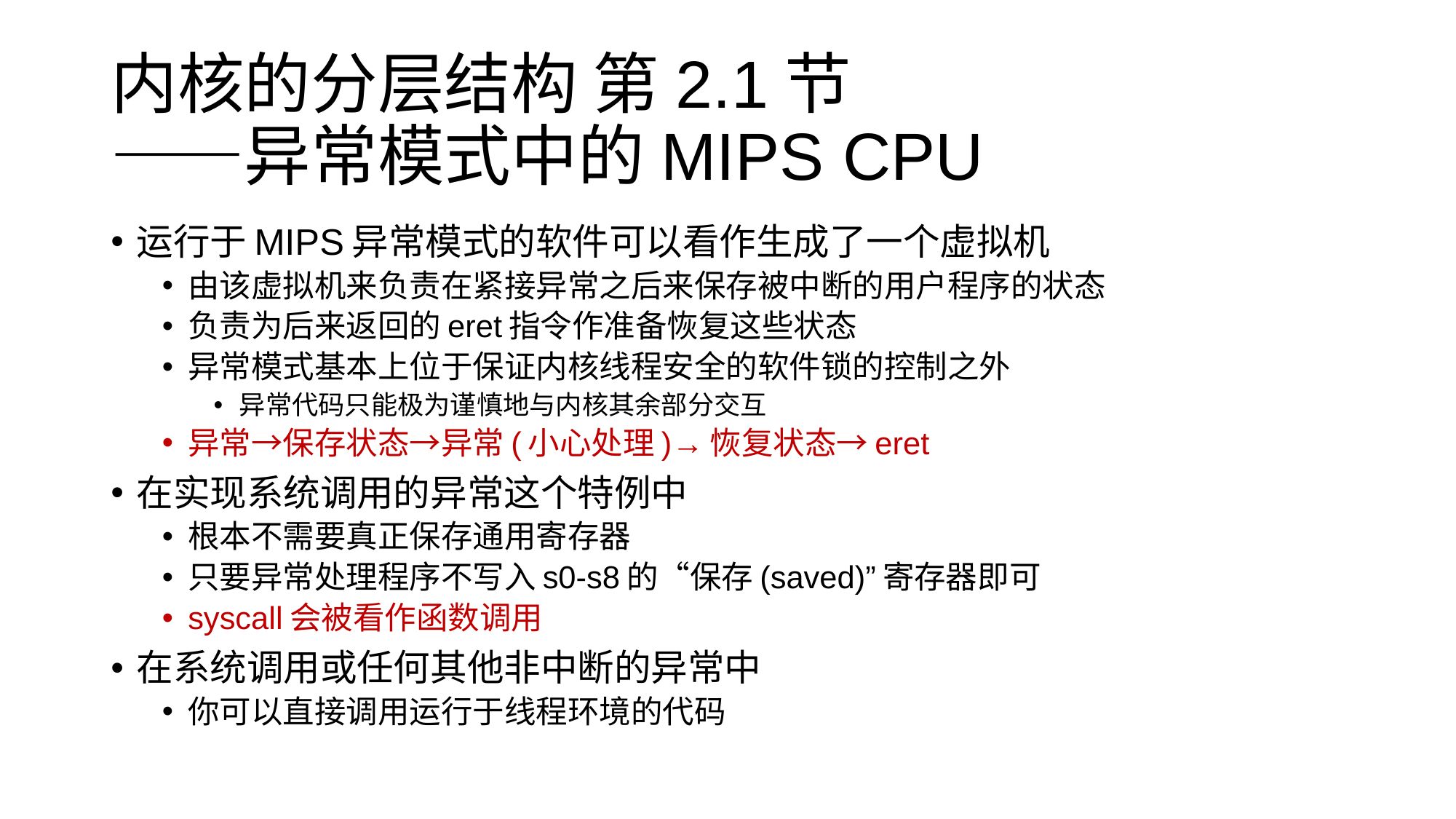

# 内核的分层结构 第2.1节 ——异常模式中的MIPS CPU
运行于MIPS异常模式的软件可以看作生成了一个虚拟机
由该虚拟机来负责在紧接异常之后来保存被中断的用户程序的状态
负责为后来返回的eret指令作准备恢复这些状态
异常模式基本上位于保证内核线程安全的软件锁的控制之外
异常代码只能极为谨慎地与内核其余部分交互
异常→保存状态→异常(小心处理)→恢复状态→eret
在实现系统调用的异常这个特例中
根本不需要真正保存通用寄存器
只要异常处理程序不写入s0-s8的“保存(saved)”寄存器即可
syscall会被看作函数调用
在系统调用或任何其他非中断的异常中
你可以直接调用运行于线程环境的代码